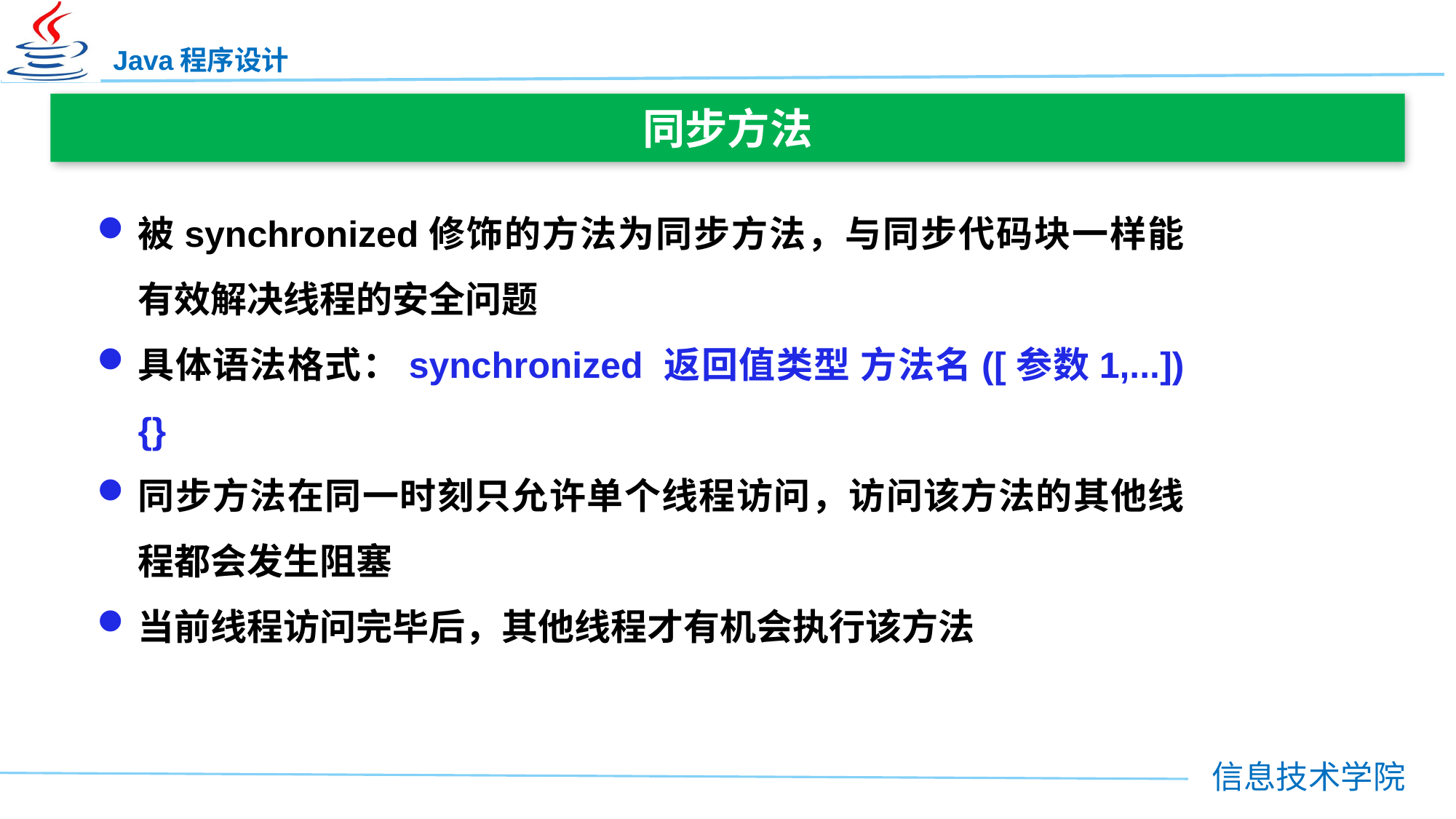

同步方法
被synchronized修饰的方法为同步方法，与同步代码块一样能有效解决线程的安全问题
具体语法格式：synchronized 返回值类型 方法名([参数1,...]){}
同步方法在同一时刻只允许单个线程访问，访问该方法的其他线程都会发生阻塞
当前线程访问完毕后，其他线程才有机会执行该方法